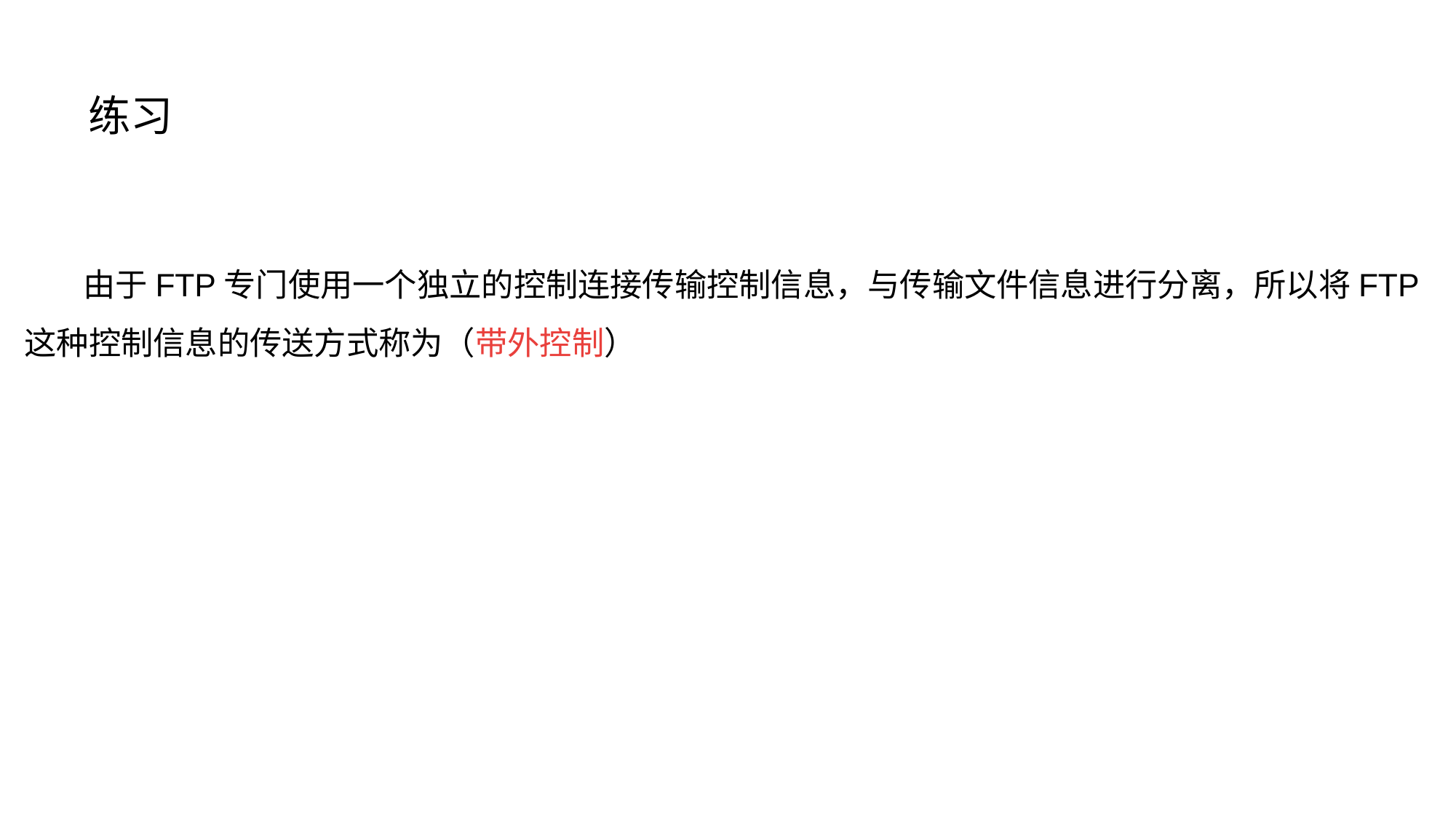

练习
       由于FTP专门使用一个独立的控制连接传输控制信息，与传输文件信息进行分离，所以将FTP这种控制信息的传送方式称为（带外控制）